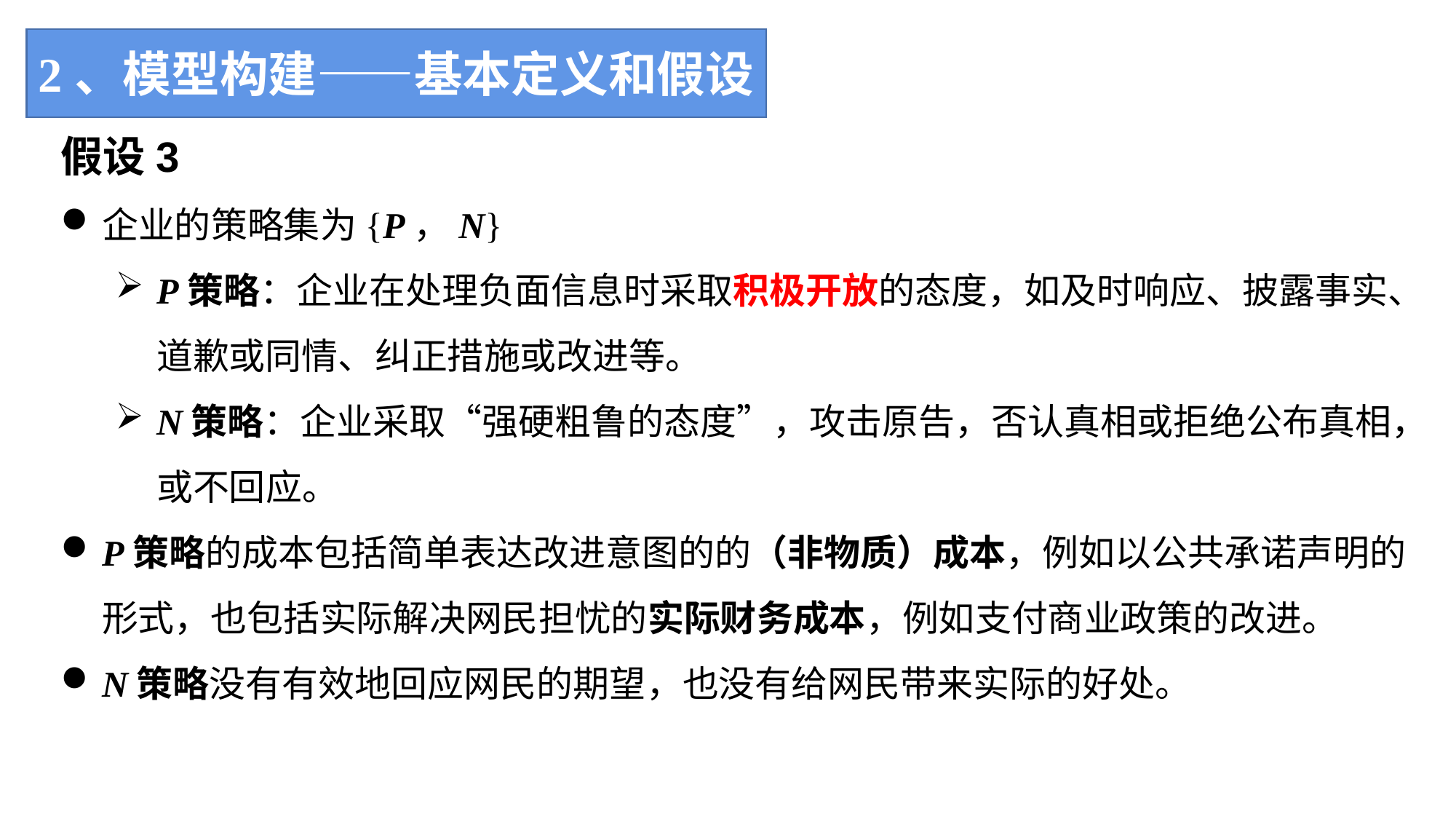

2、模型构建——基本定义和假设
假设3
企业的策略集为{P，N}
P策略：企业在处理负面信息时采取积极开放的态度，如及时响应、披露事实、道歉或同情、纠正措施或改进等。
N策略：企业采取“强硬粗鲁的态度”，攻击原告，否认真相或拒绝公布真相，或不回应。
P策略的成本包括简单表达改进意图的的（非物质）成本，例如以公共承诺声明的形式，也包括实际解决网民担忧的实际财务成本，例如支付商业政策的改进。
N策略没有有效地回应网民的期望，也没有给网民带来实际的好处。
7